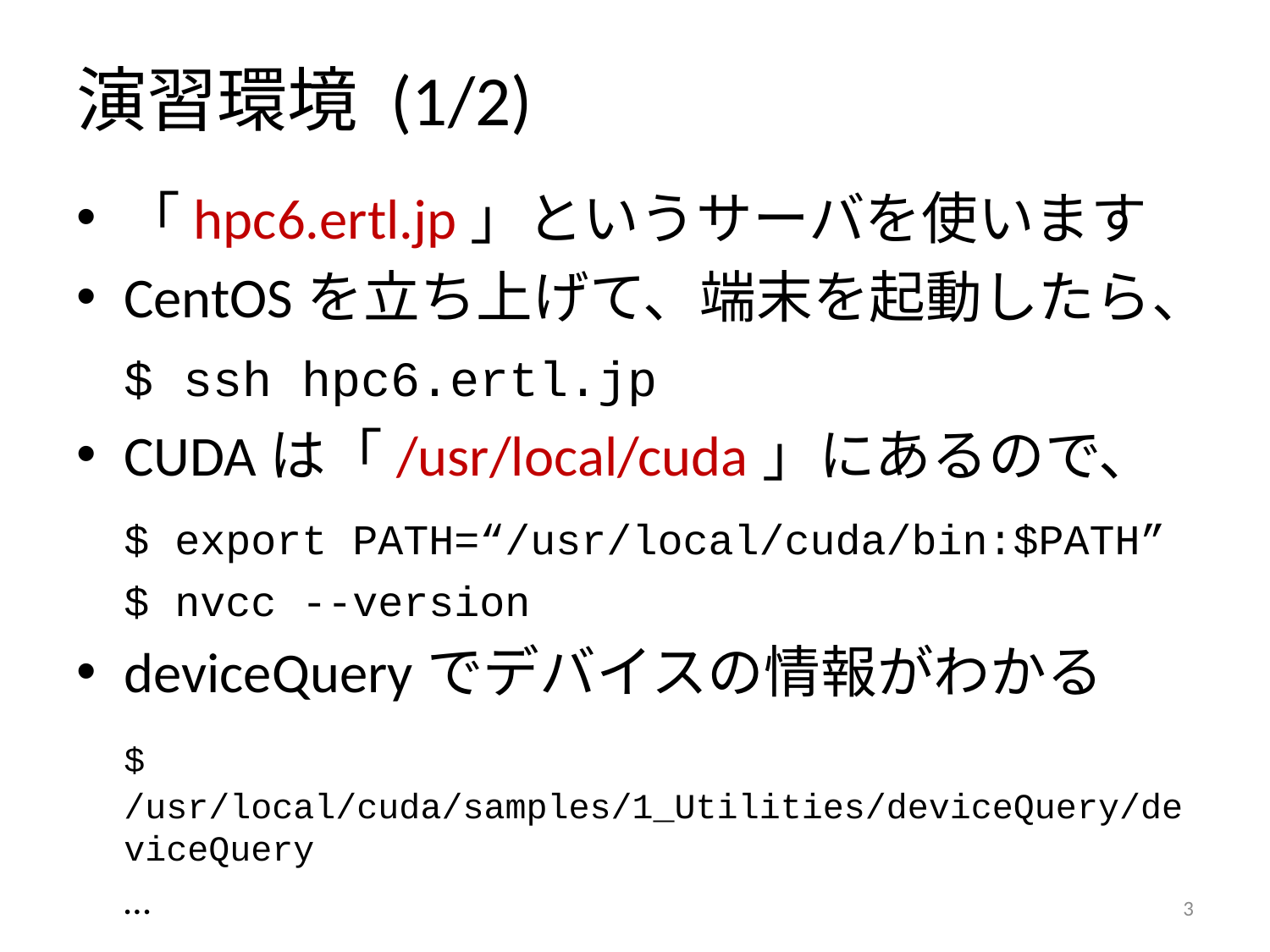

# 演習環境 (1/2)
「hpc6.ertl.jp」というサーバを使います
CentOSを立ち上げて、端末を起動したら、
	$ ssh hpc6.ertl.jp
CUDAは「/usr/local/cuda」にあるので、
	$ export PATH=“/usr/local/cuda/bin:$PATH”
	$ nvcc --version
deviceQueryでデバイスの情報がわかる
	$ /usr/local/cuda/samples/1_Utilities/deviceQuery/deviceQuery
	…
3